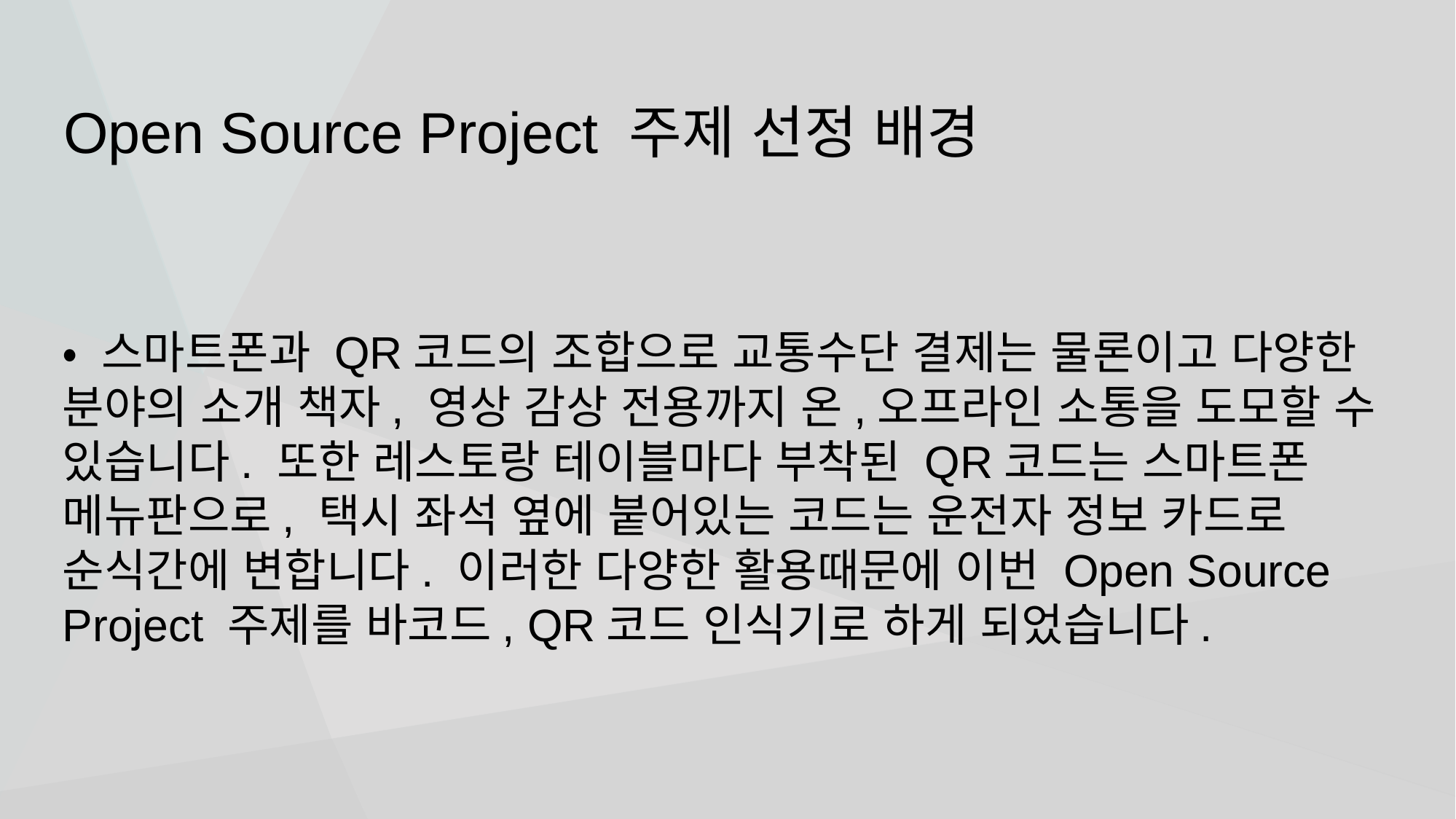

# Open Source Project 주제 선정 배경
• 스마트폰과 QR코드의 조합으로 교통수단 결제는 물론이고 다양한 분야의 소개 책자, 영상 감상 전용까지 온,오프라인 소통을 도모할 수 있습니다. 또한 레스토랑 테이블마다 부착된 QR코드는 스마트폰 메뉴판으로, 택시 좌석 옆에 붙어있는 코드는 운전자 정보 카드로 순식간에 변합니다. 이러한 다양한 활용때문에 이번 Open Source Project 주제를 바코드, QR코드 인식기로 하게 되었습니다.